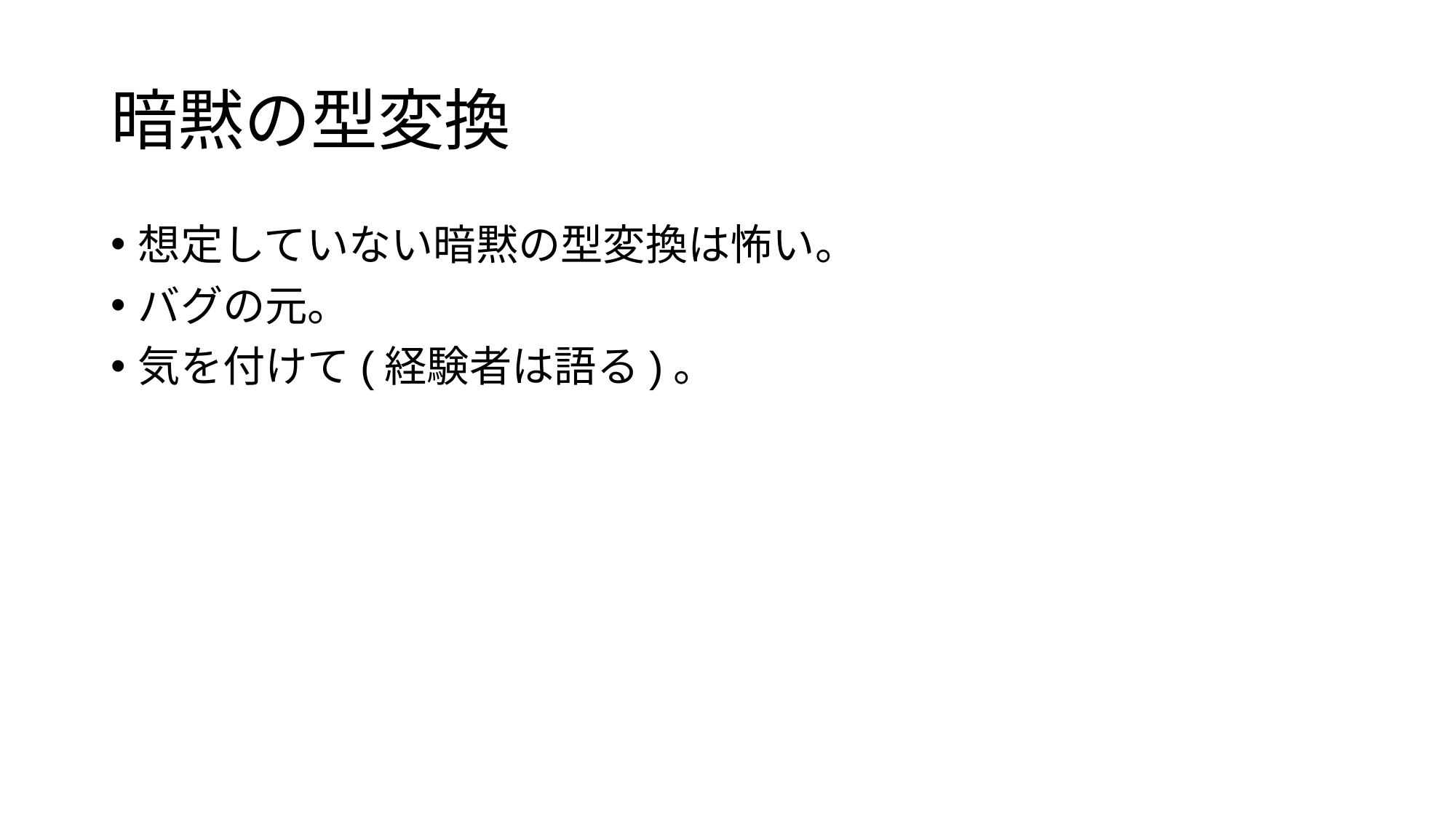

# 暗黙の型変換
想定していない暗黙の型変換は怖い。
バグの元。
気を付けて(経験者は語る)。